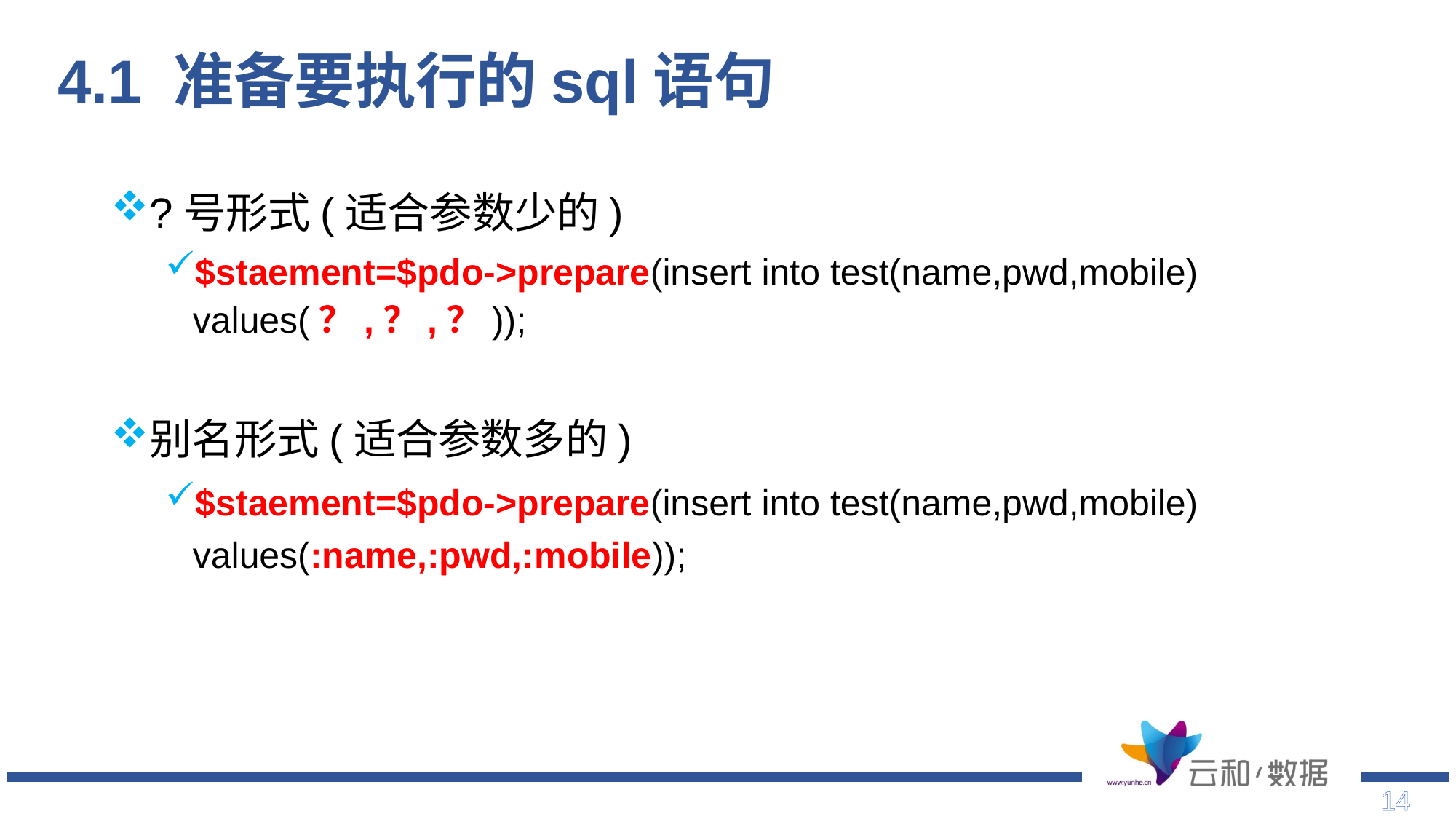

# 4.1 准备要执行的sql语句
?号形式(适合参数少的)
$staement=$pdo->prepare(insert into test(name,pwd,mobile) values(？,？,？));

别名形式(适合参数多的)
$staement=$pdo->prepare(insert into test(name,pwd,mobile) values(:name,:pwd,:mobile));